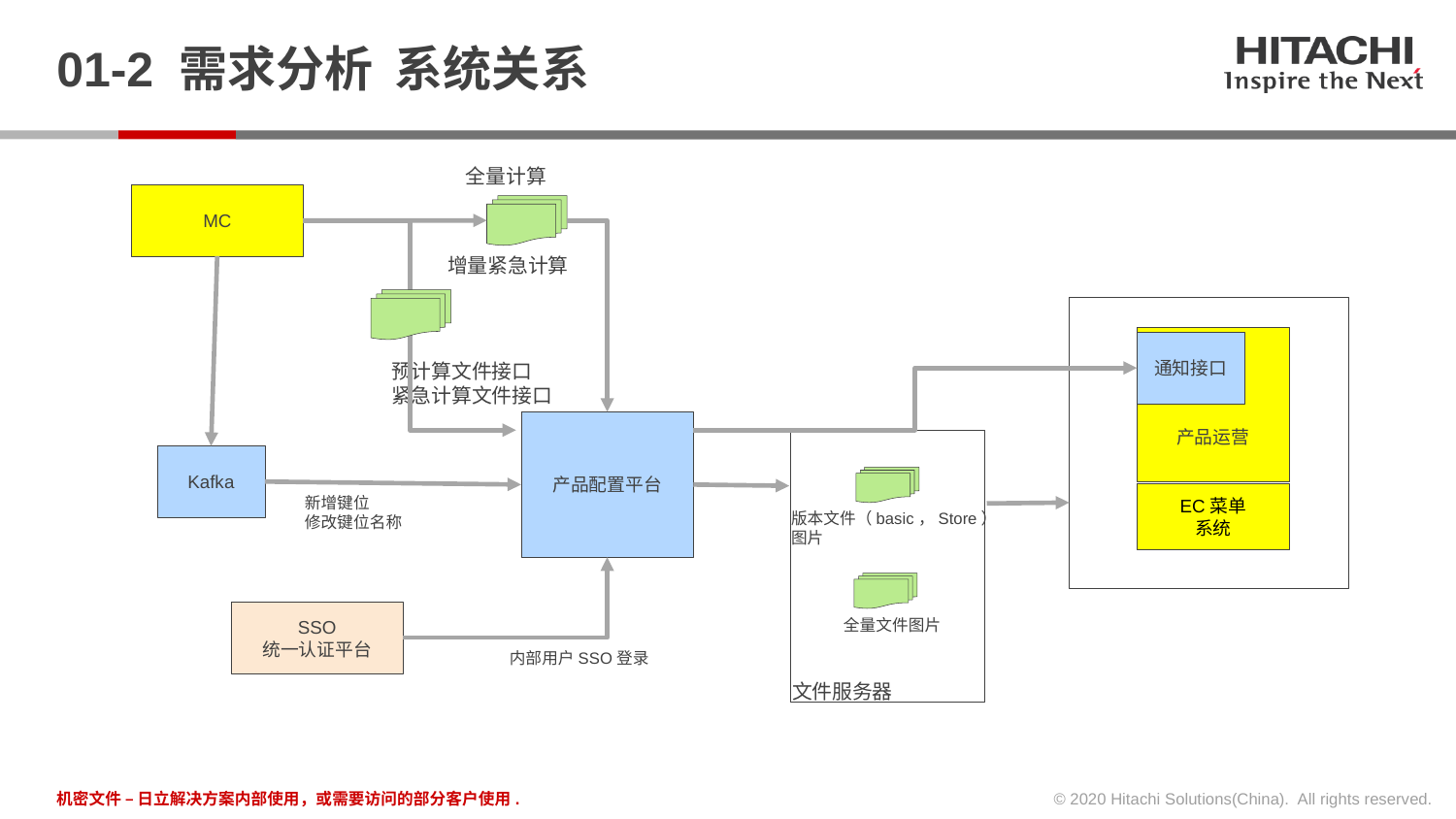

# 01-2 需求分析  系统关系
MC
全量计算

增量紧急计算

通知接口

产品运营
预计算文件接口
紧急计算文件接口
产品配置平台
Kafka

EC菜单
系统

新增键位
修改键位名称
版本文件（basic，Store）
图片

SSO
统一认证平台

全量文件图片
内部用户SSO登录
文件服务器